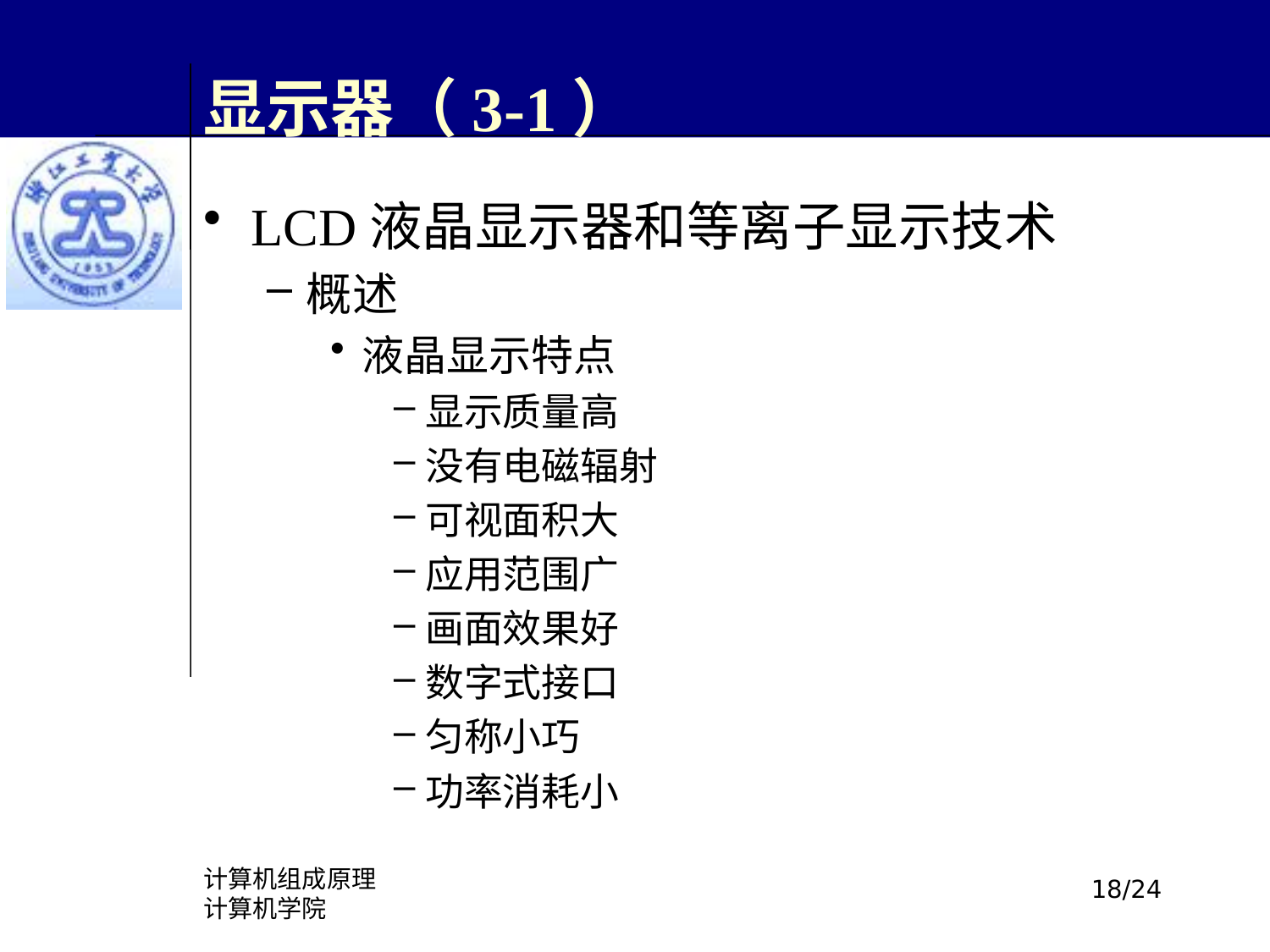

# 显示器（3-1）
LCD液晶显示器和等离子显示技术
概述
液晶显示特点
显示质量高
没有电磁辐射
可视面积大
应用范围广
画面效果好
数字式接口
匀称小巧
功率消耗小

计算机组成原理
计算机学院
18/24